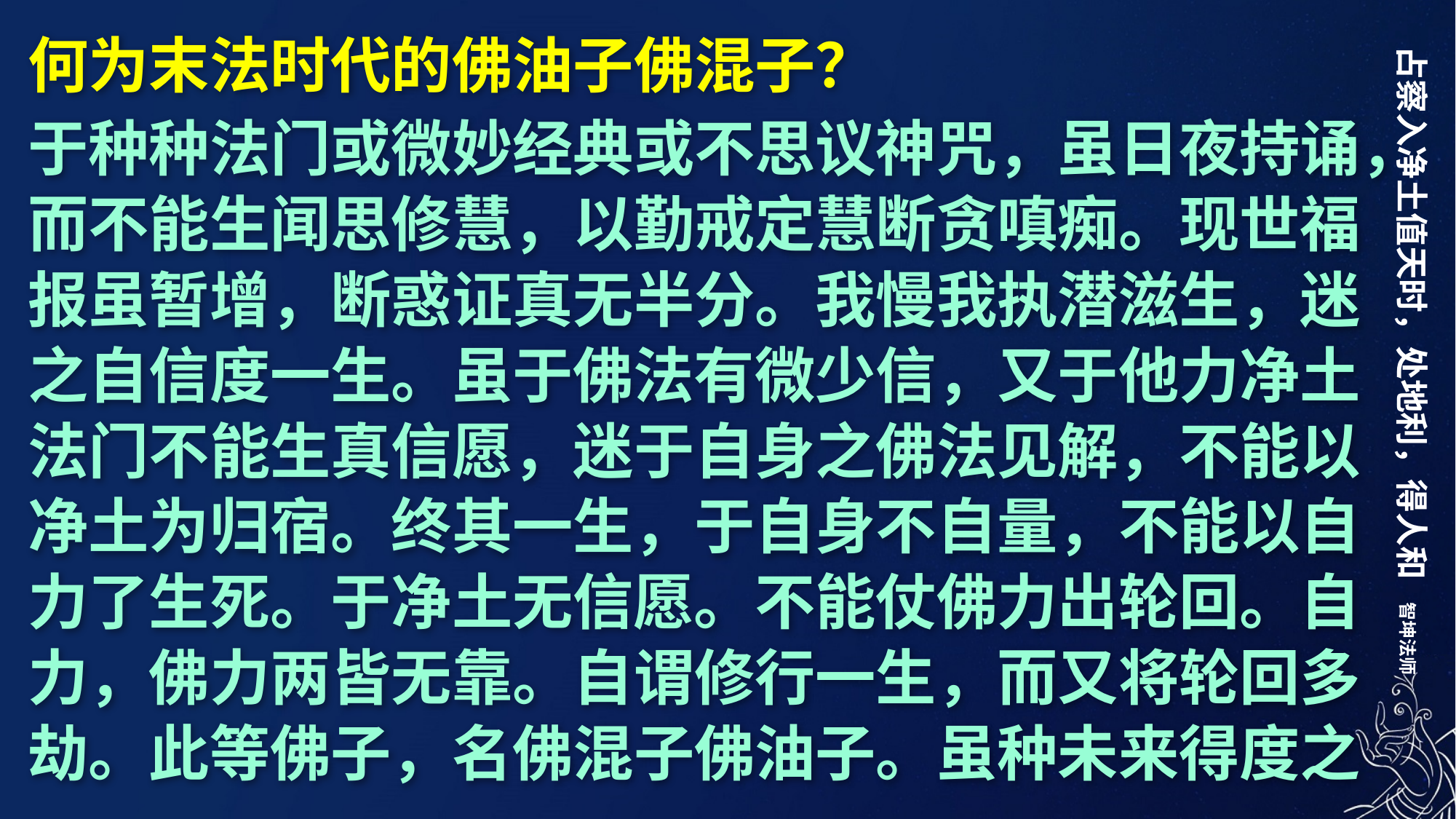

何为末法时代的佛油子佛混子？
于种种法门或微妙经典或不思议神咒，虽日夜持诵，而不能生闻思修慧，以勤戒定慧断贪嗔痴。现世福报虽暂增，断惑证真无半分。我慢我执潜滋生，迷之自信度一生。虽于佛法有微少信，又于他力净土法门不能生真信愿，迷于自身之佛法见解，不能以净土为归宿。终其一生，于自身不自量，不能以自力了生死。于净土无信愿。不能仗佛力出轮回。自力，佛力两皆无靠。自谓修行一生，而又将轮回多劫。此等佛子，名佛混子佛油子。虽种未来得度之